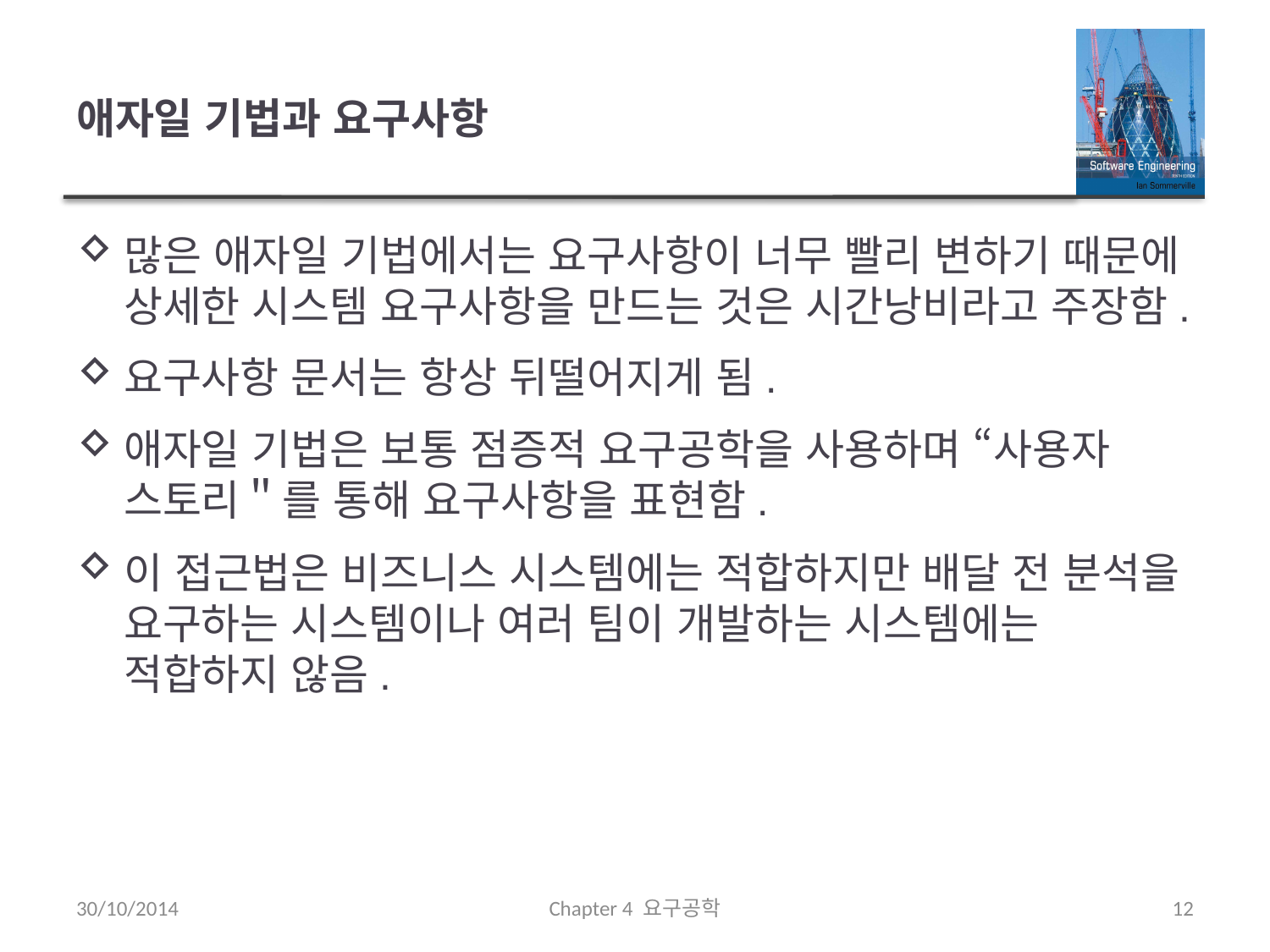

# 애자일 기법과 요구사항
많은 애자일 기법에서는 요구사항이 너무 빨리 변하기 때문에 상세한 시스템 요구사항을 만드는 것은 시간낭비라고 주장함.
요구사항 문서는 항상 뒤떨어지게 됨.
애자일 기법은 보통 점증적 요구공학을 사용하며 “사용자 스토리＂를 통해 요구사항을 표현함.
이 접근법은 비즈니스 시스템에는 적합하지만 배달 전 분석을 요구하는 시스템이나 여러 팀이 개발하는 시스템에는 적합하지 않음.
30/10/2014
Chapter 4 요구공학
12